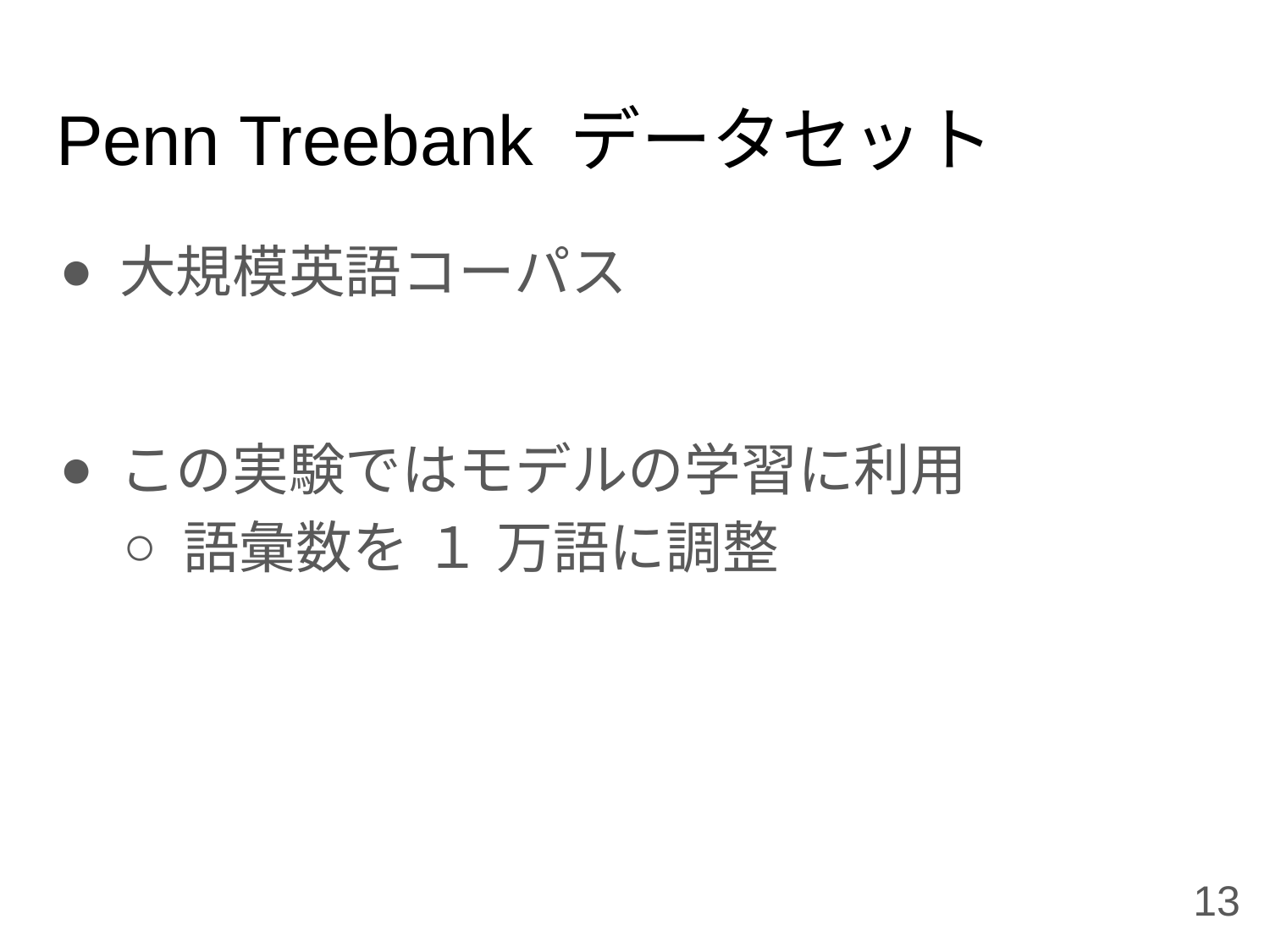

# Penn Treebank データセット
大規模英語コーパス

この実験ではモデルの学習に利用
語彙数を １ 万語に調整
13